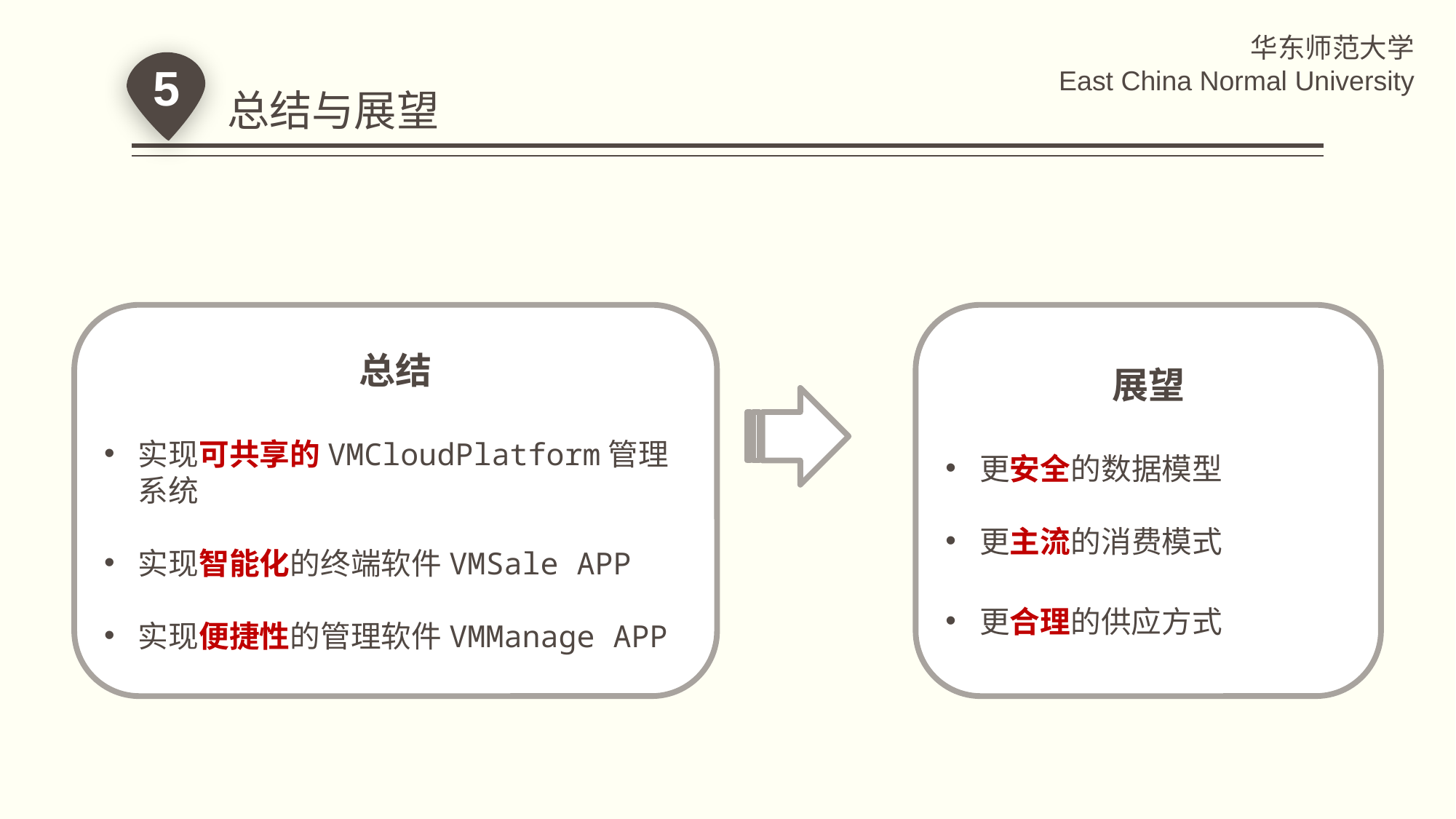

总结与展望
华东师范大学
East China Normal University

5

总结

实现可共享的VMCloudPlatform管理系统

实现智能化的终端软件VMSale APP

实现便捷性的管理软件VMManage APP
展望

更安全的数据模型

更主流的消费模式

更合理的供应方式